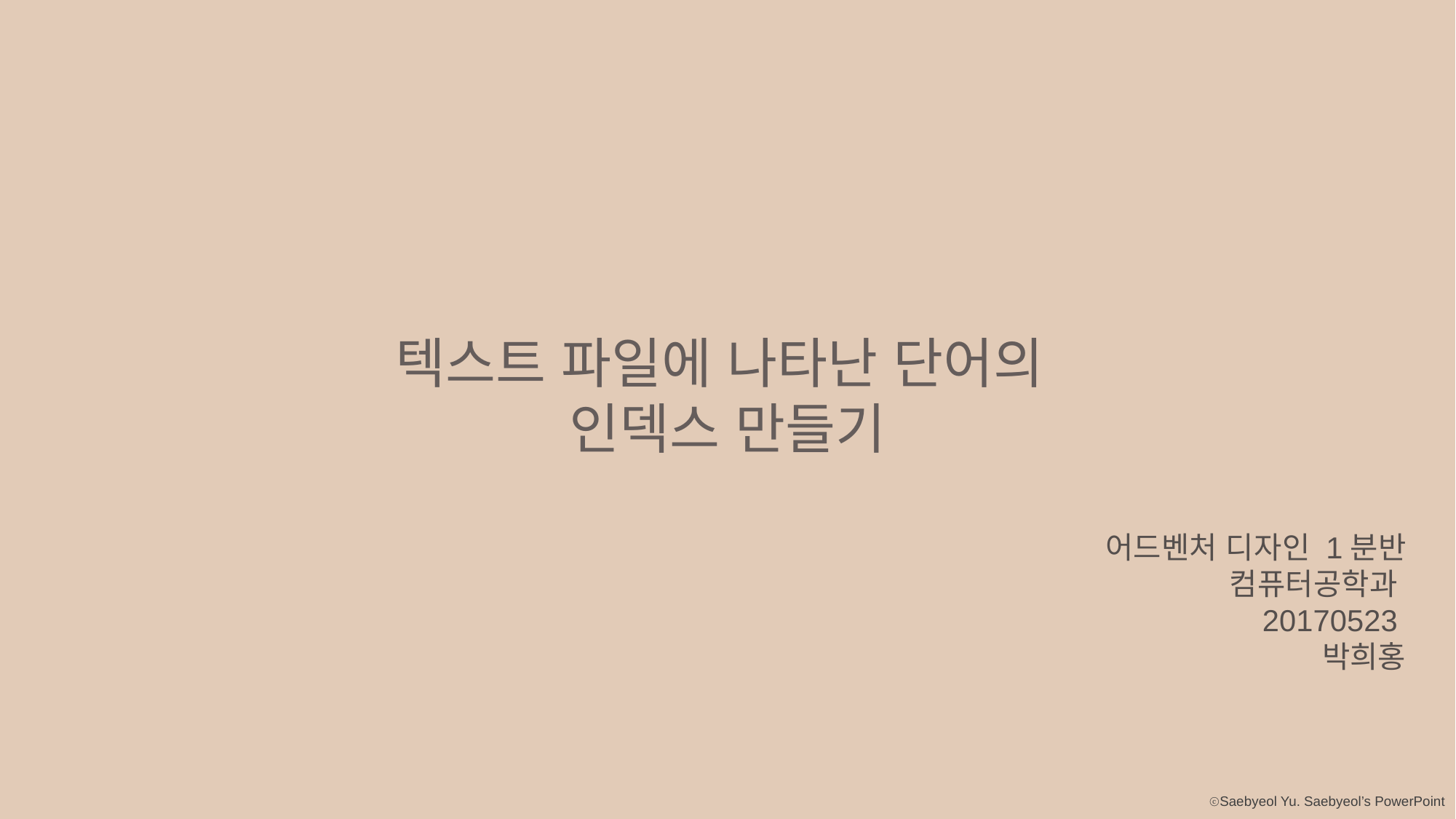

텍스트 파일에 나타난 단어의
인덱스 만들기
어드벤처 디자인 1분반
컴퓨터공학과
20170523
박희홍